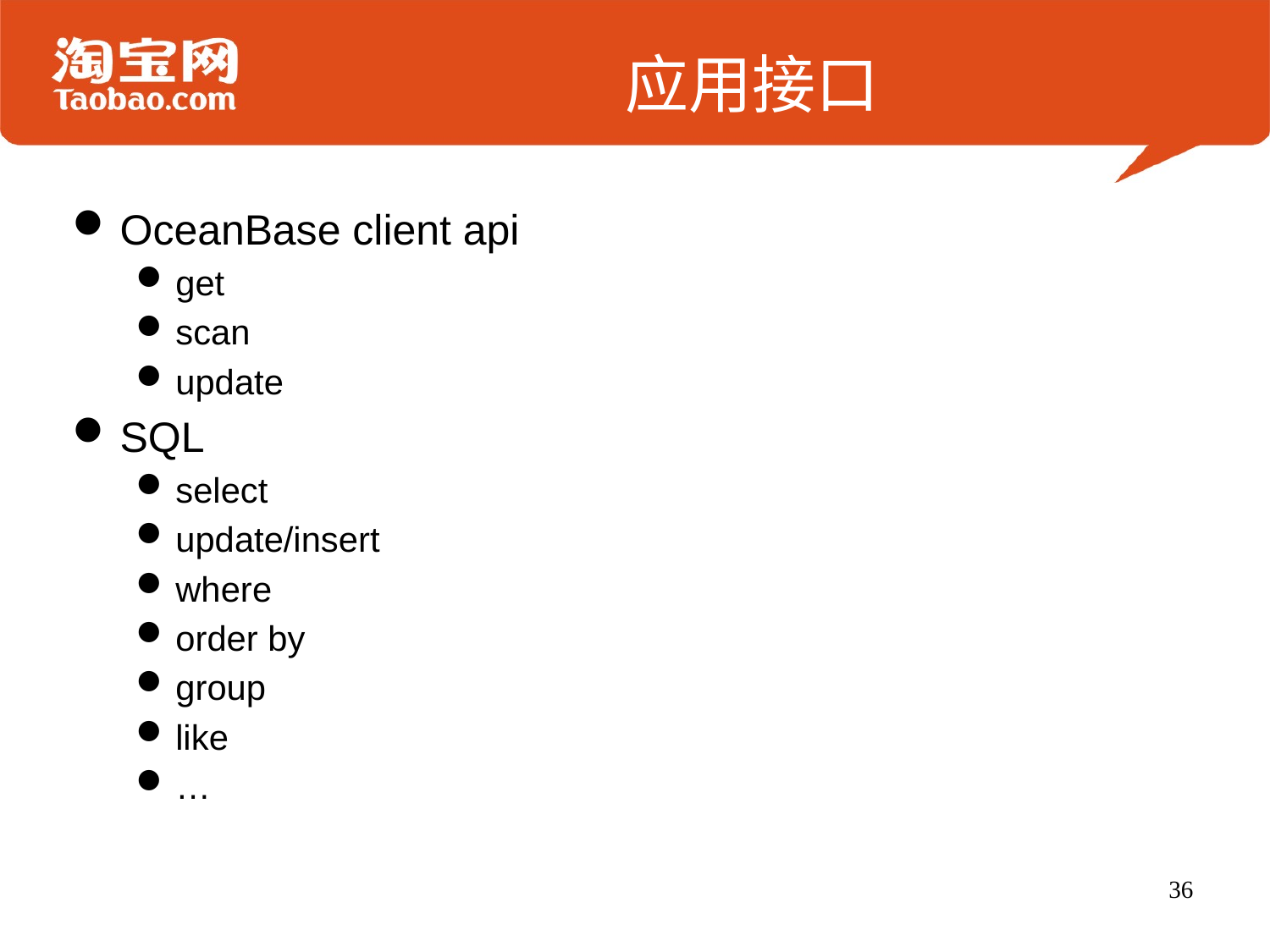

# 应用接口
OceanBase client api
get
scan
update
SQL
select
update/insert
where
order by
group
like
…

36